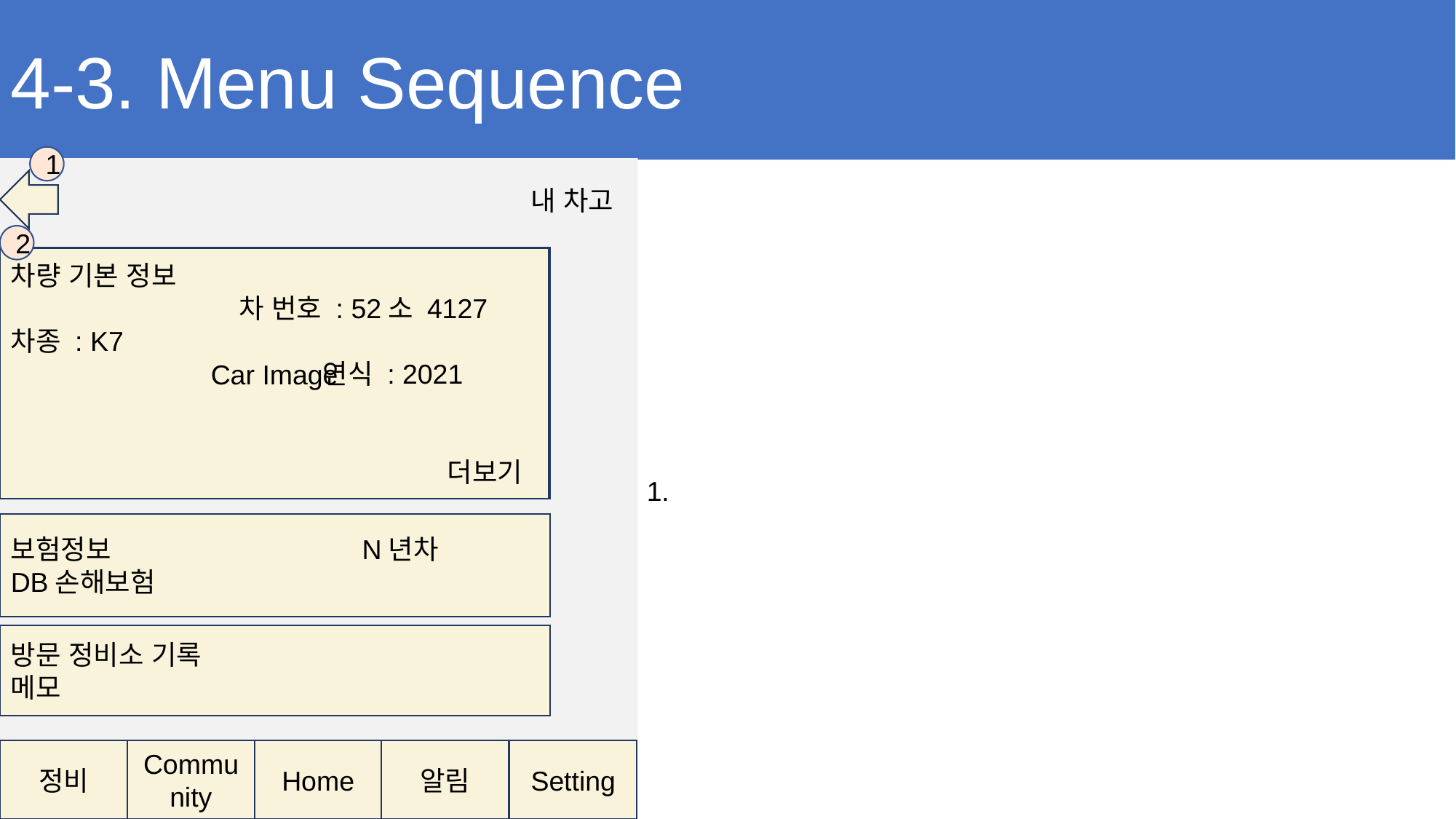

4-3. Menu Sequence
1

정비
Community
Home
알림
Setting
차량 기본 정보
                             차 번호 : 52소 4127
차종 : K7
                                        연식 : 2021

				더보기
보험정보                                N년차
DB손해보험
Car Image
내 차고
1.

2
방문 정비소 기록
메모